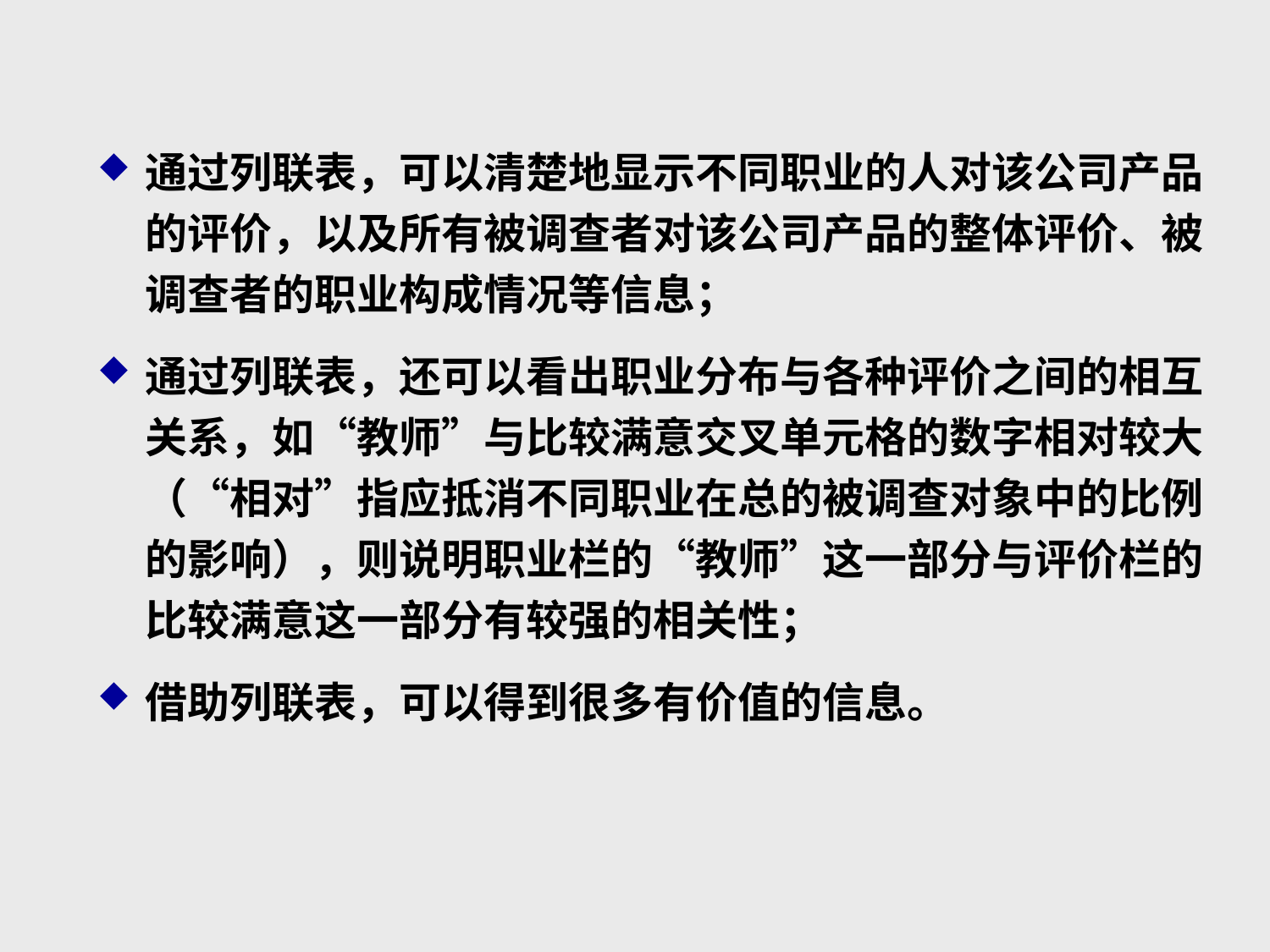

通过列联表，可以清楚地显示不同职业的人对该公司产品的评价，以及所有被调查者对该公司产品的整体评价、被调查者的职业构成情况等信息；
通过列联表，还可以看出职业分布与各种评价之间的相互关系，如“教师”与比较满意交叉单元格的数字相对较大（“相对”指应抵消不同职业在总的被调查对象中的比例的影响），则说明职业栏的“教师”这一部分与评价栏的比较满意这一部分有较强的相关性；
借助列联表，可以得到很多有价值的信息。